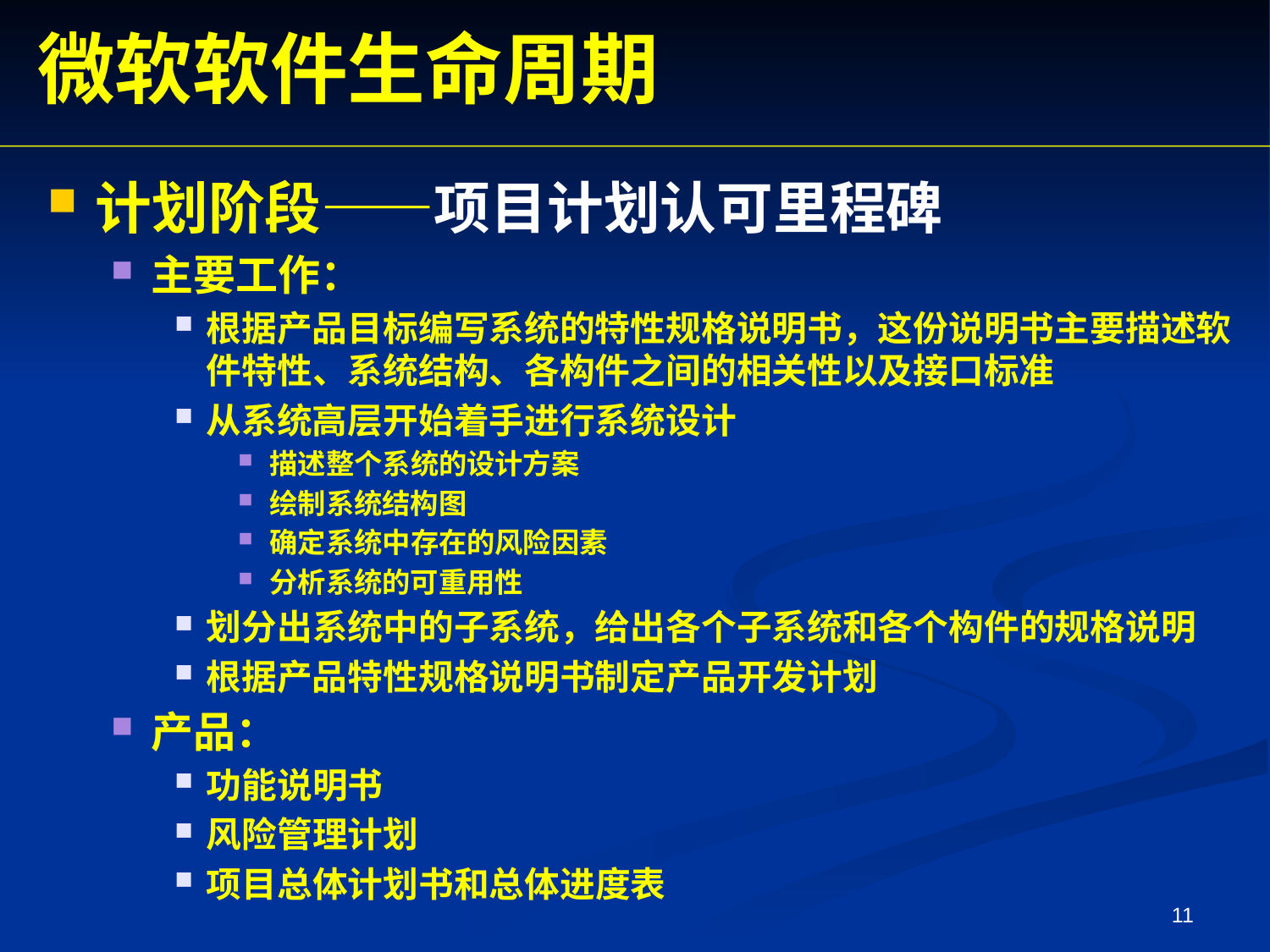

微软软件生命周期

计划阶段——项目计划认可里程碑
主要工作：
根据产品目标编写系统的特性规格说明书，这份说明书主要描述软件特性、系统结构、各构件之间的相关性以及接口标准
从系统高层开始着手进行系统设计
描述整个系统的设计方案
绘制系统结构图
确定系统中存在的风险因素
分析系统的可重用性
划分出系统中的子系统，给出各个子系统和各个构件的规格说明
根据产品特性规格说明书制定产品开发计划
产品：
功能说明书
风险管理计划
项目总体计划书和总体进度表
11